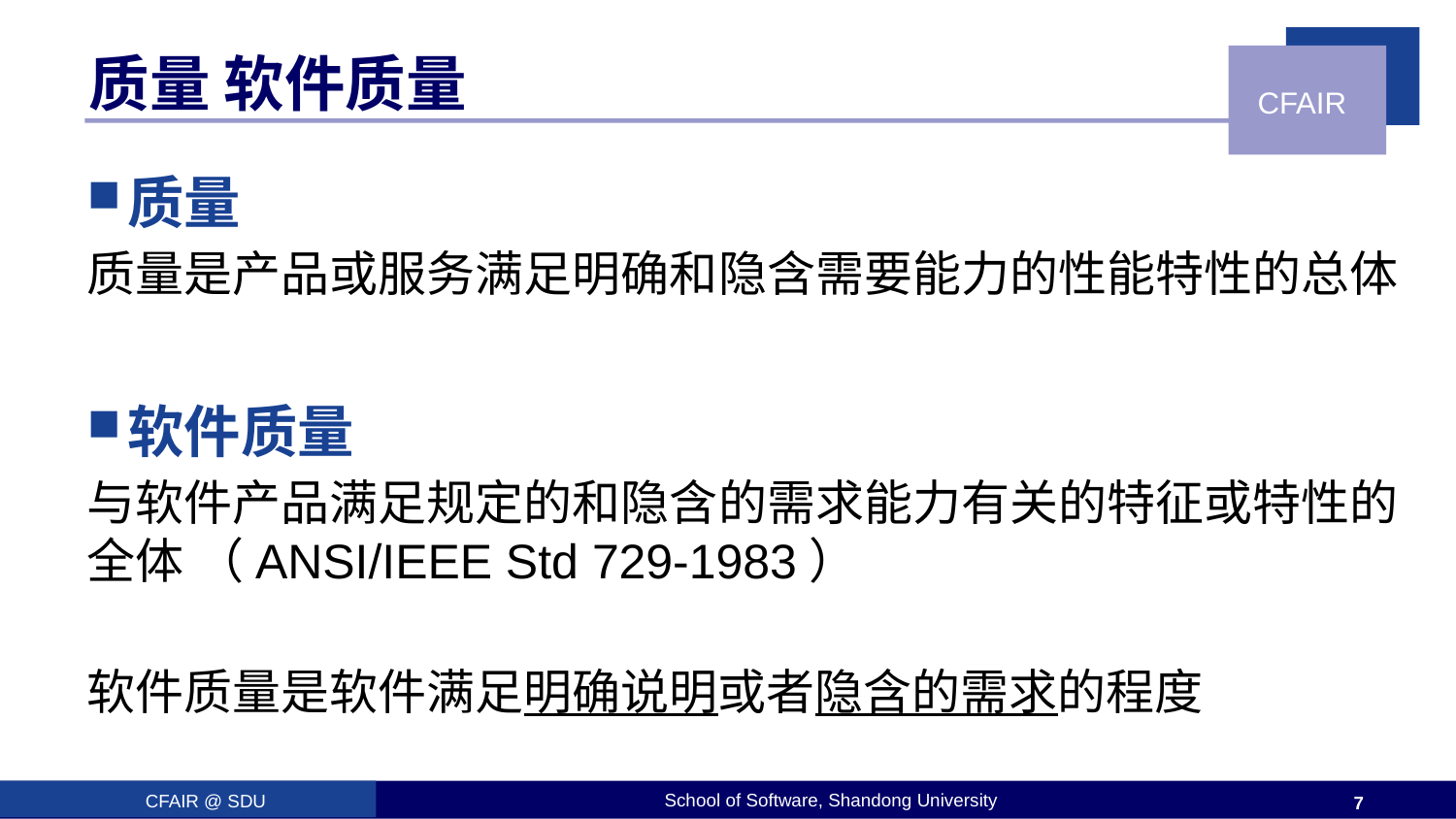

# 质量 软件质量
质量
质量是产品或服务满足明确和隐含需要能力的性能特性的总体

软件质量
与软件产品满足规定的和隐含的需求能力有关的特征或特性的全体 （ANSI/IEEE Std 729-1983）

软件质量是软件满足明确说明或者隐含的需求的程度